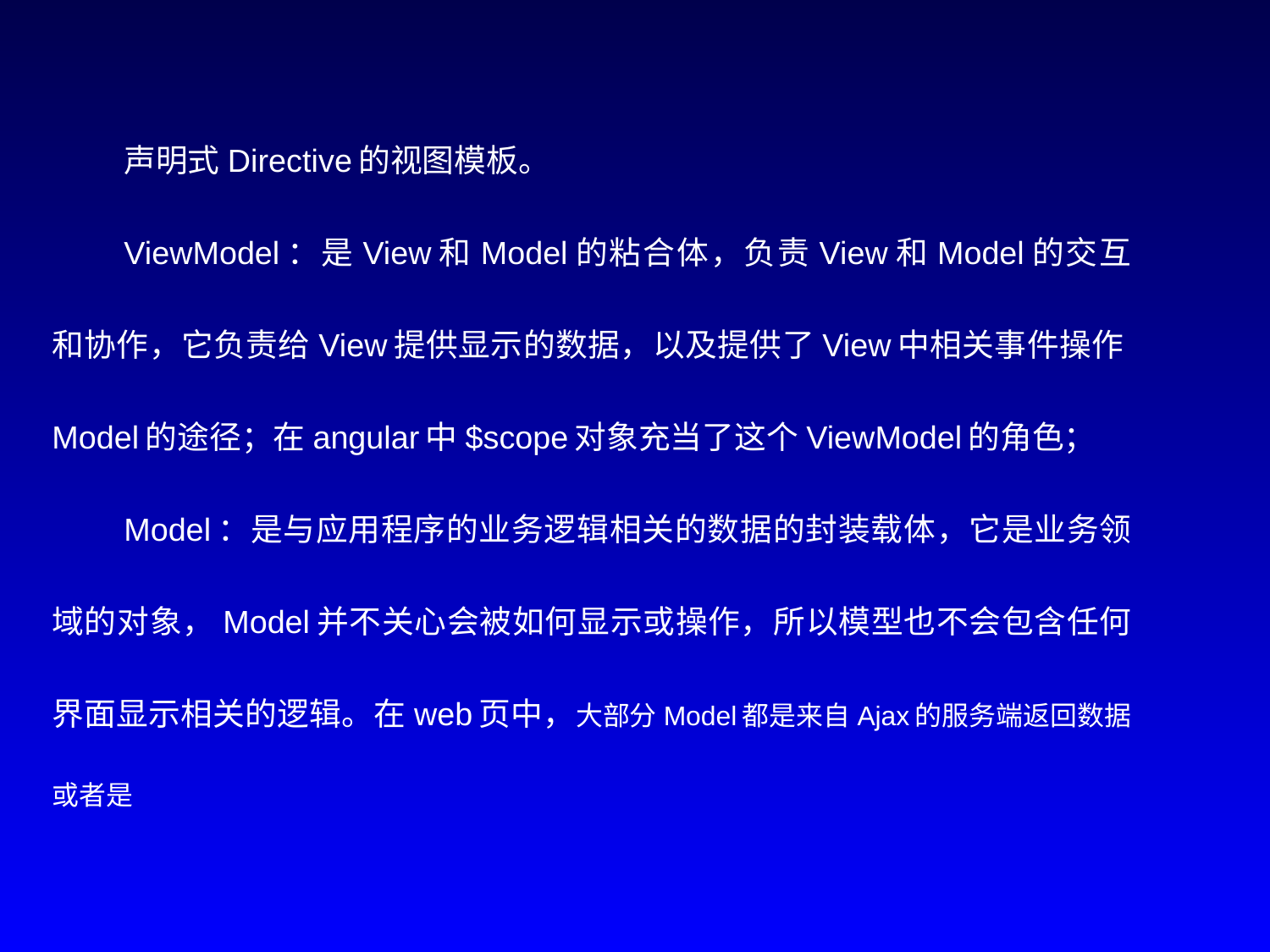

声明式Directive的视图模板。
ViewModel：是View和Model的粘合体，负责View和Model的交互和协作，它负责给View提供显示的数据，以及提供了View中相关事件操作Model的途径；在angular中$scope对象充当了这个ViewModel的角色；
Model：是与应用程序的业务逻辑相关的数据的封装载体，它是业务领域的对象，Model并不关心会被如何显示或操作，所以模型也不会包含任何界面显示相关的逻辑。在web页中，大部分Model都是来自Ajax的服务端返回数据或者是